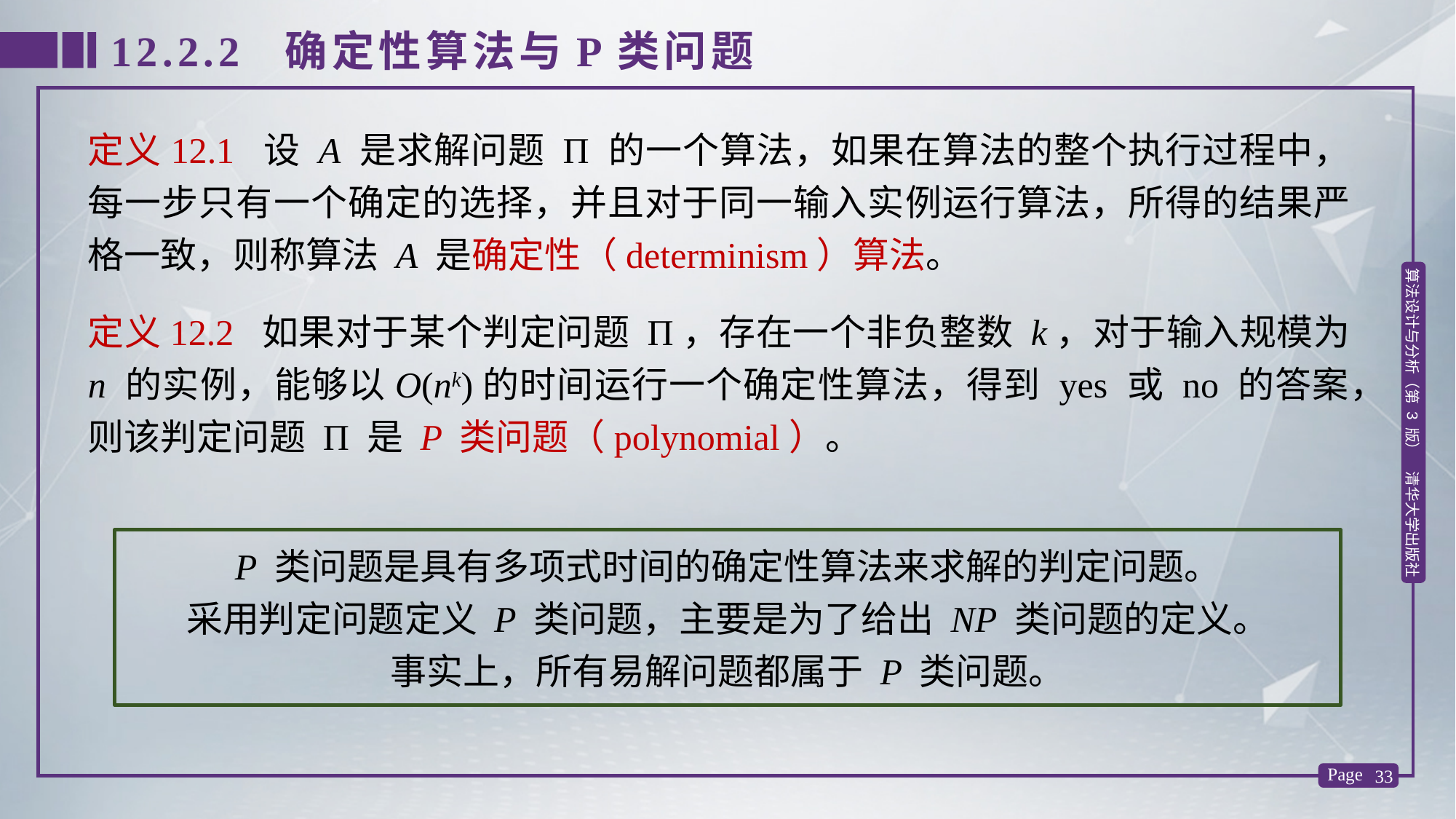

12.2.2  确定性算法与P类问题
定义12.1  设 A 是求解问题 Π 的一个算法，如果在算法的整个执行过程中，每一步只有一个确定的选择，并且对于同一输入实例运行算法，所得的结果严格一致，则称算法 A 是确定性（determinism）算法。
定义12.2  如果对于某个判定问题 Π，存在一个非负整数 k，对于输入规模为 n 的实例，能够以O(nk)的时间运行一个确定性算法，得到 yes 或 no 的答案，则该判定问题 Π 是 P 类问题（polynomial）。
P 类问题是具有多项式时间的确定性算法来求解的判定问题。
采用判定问题定义 P 类问题，主要是为了给出 NP 类问题的定义。
事实上，所有易解问题都属于 P 类问题。